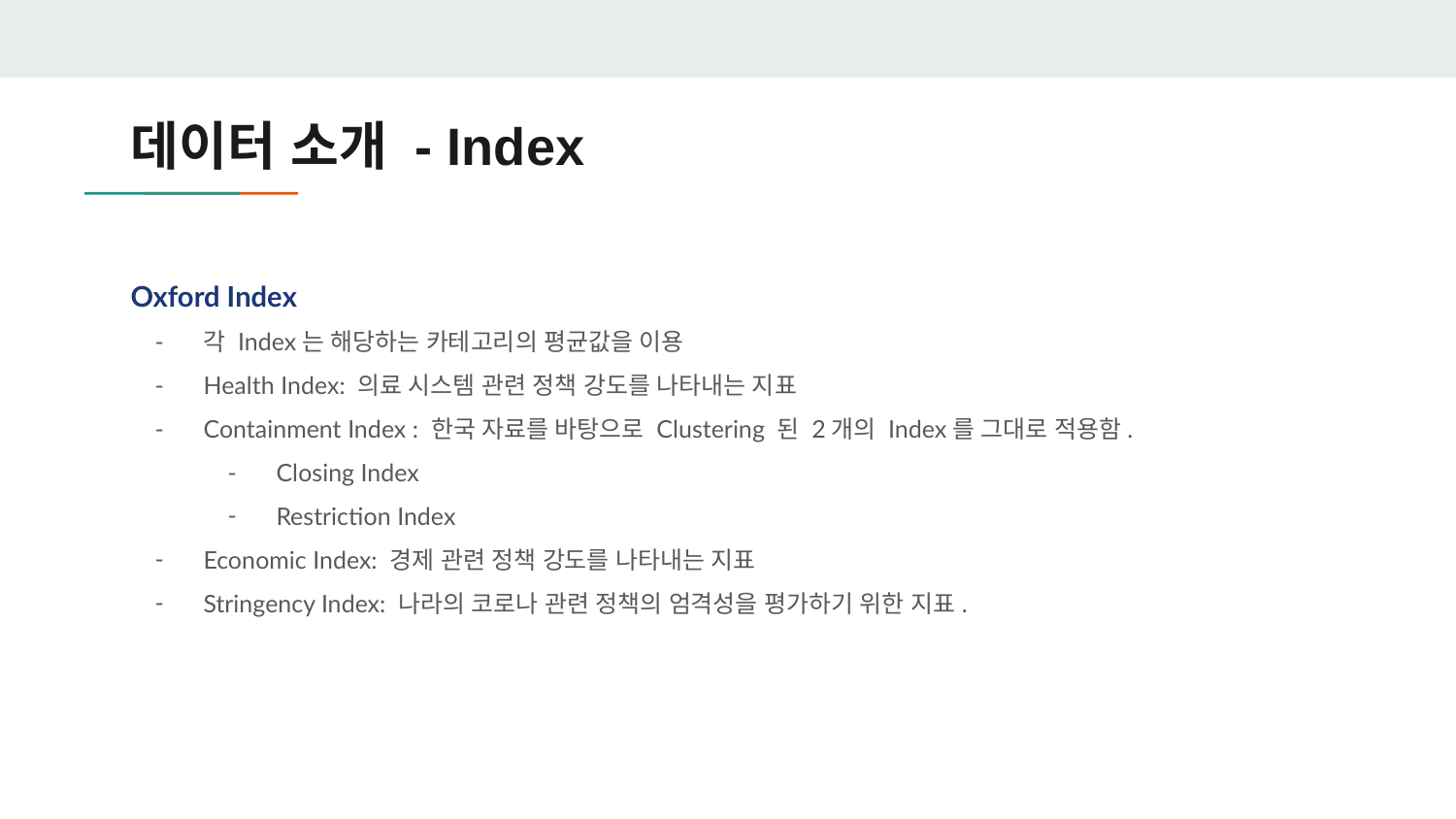

# 데이터 소개 - Index
Oxford Index
각 Index는 해당하는 카테고리의 평균값을 이용
Health Index: 의료 시스템 관련 정책 강도를 나타내는 지표
Containment Index : 한국 자료를 바탕으로 Clustering 된 2개의 Index를 그대로 적용함.
Closing Index
Restriction Index
Economic Index: 경제 관련 정책 강도를 나타내는 지표
Stringency Index: 나라의 코로나 관련 정책의 엄격성을 평가하기 위한 지표.